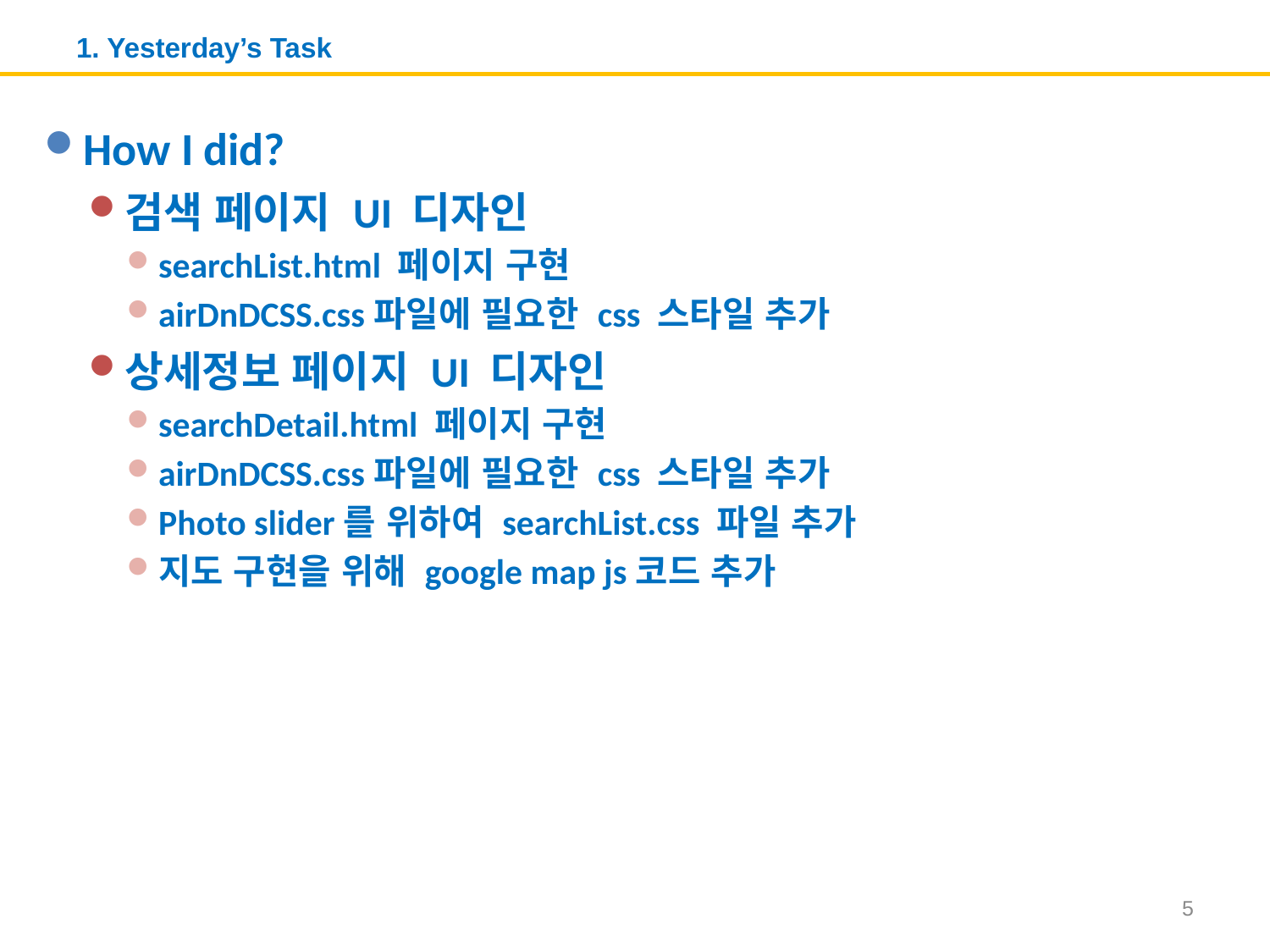

# 1. Yesterday’s Task
How I did?
검색 페이지 UI 디자인
searchList.html 페이지 구현
airDnDCSS.css파일에 필요한 css 스타일 추가
상세정보 페이지 UI 디자인
searchDetail.html 페이지 구현
airDnDCSS.css파일에 필요한 css 스타일 추가
Photo slider를 위하여 searchList.css 파일 추가
지도 구현을 위해 google map js코드 추가

5